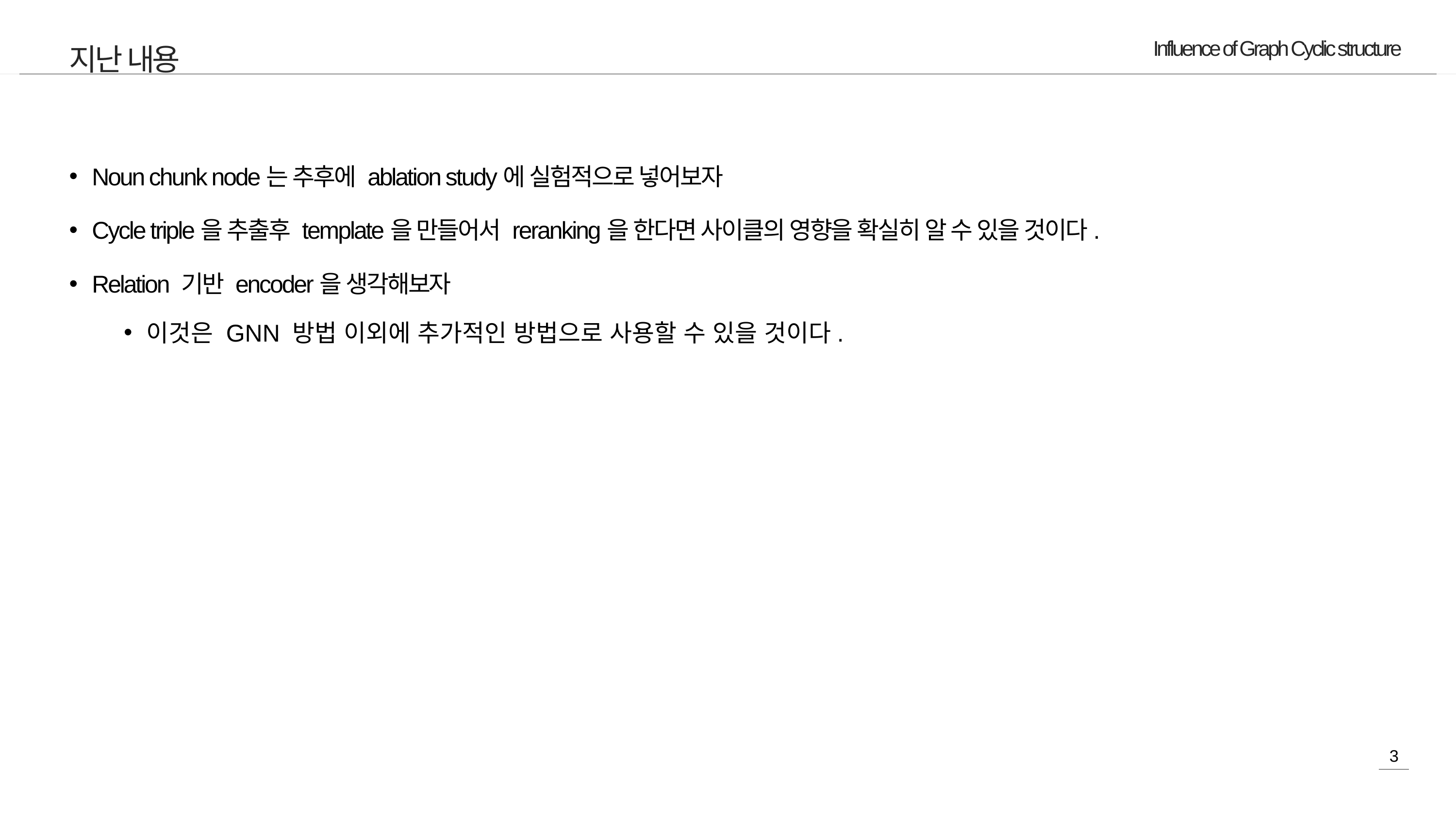

지난 내용
Noun chunk node는 추후에 ablation study에 실험적으로 넣어보자
Cycle triple을 추출후 template을 만들어서 reranking을 한다면 사이클의 영향을 확실히 알 수 있을 것이다.
Relation 기반 encoder을 생각해보자
이것은 GNN 방법 이외에 추가적인 방법으로 사용할 수 있을 것이다.